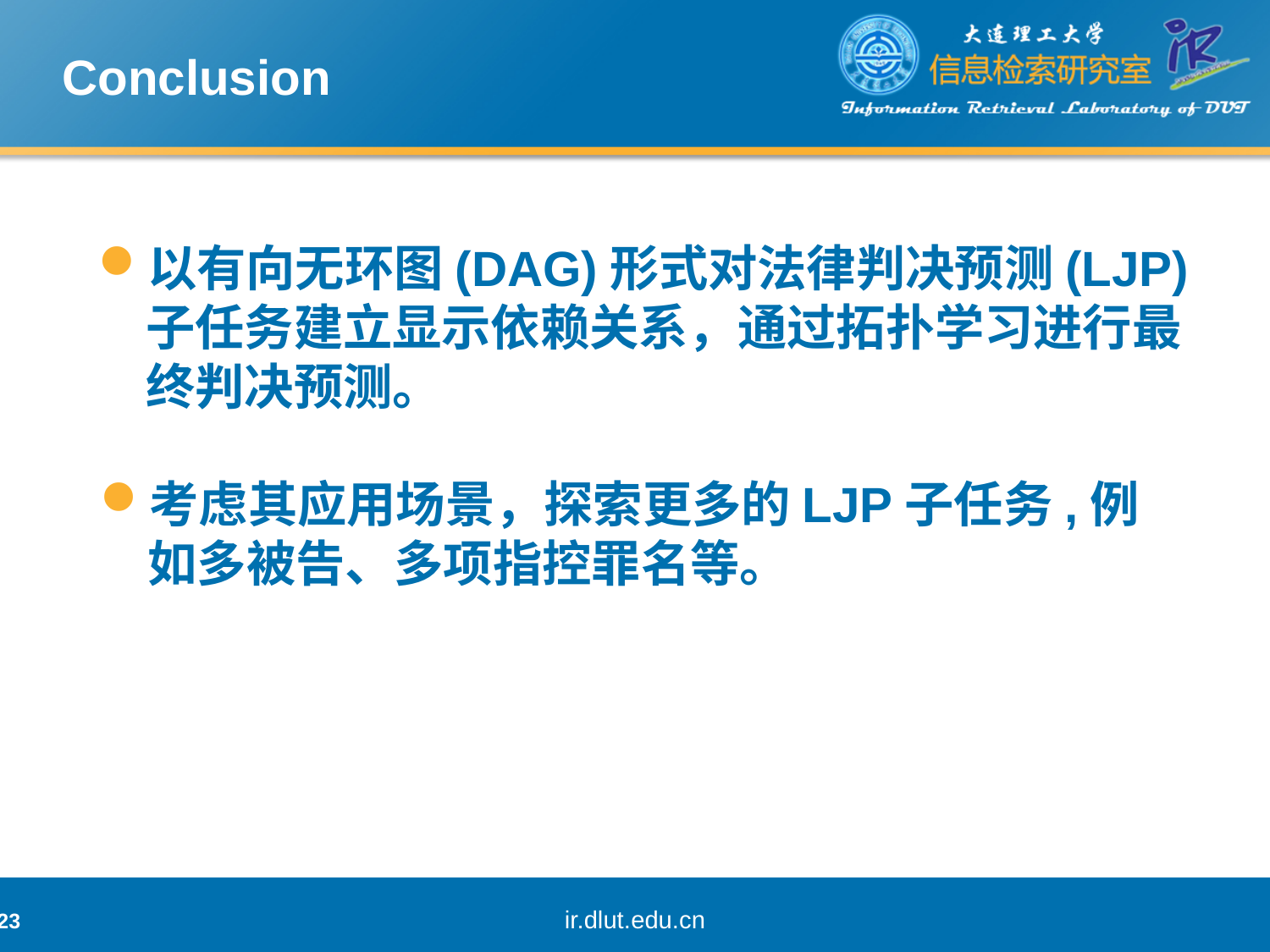

# Conclusion
以有向无环图(DAG)形式对法律判决预测(LJP)子任务建立显示依赖关系，通过拓扑学习进行最终判决预测。
考虑其应用场景，探索更多的LJP子任务,例如多被告、多项指控罪名等。